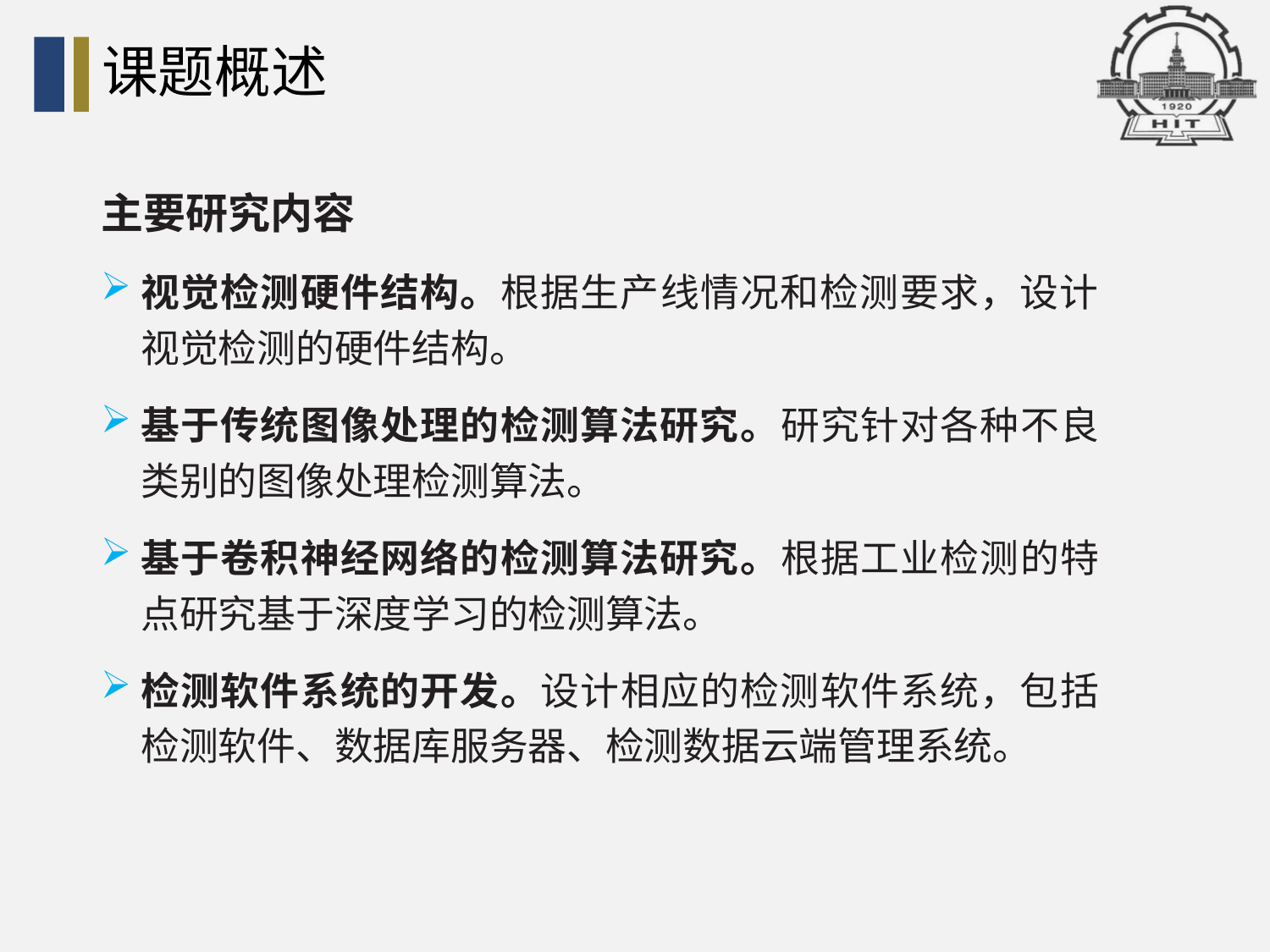

# 课题概述
主要研究内容
视觉检测硬件结构。根据生产线情况和检测要求，设计视觉检测的硬件结构。
基于传统图像处理的检测算法研究。研究针对各种不良类别的图像处理检测算法。
基于卷积神经网络的检测算法研究。根据工业检测的特点研究基于深度学习的检测算法。
检测软件系统的开发。设计相应的检测软件系统，包括检测软件、数据库服务器、检测数据云端管理系统。